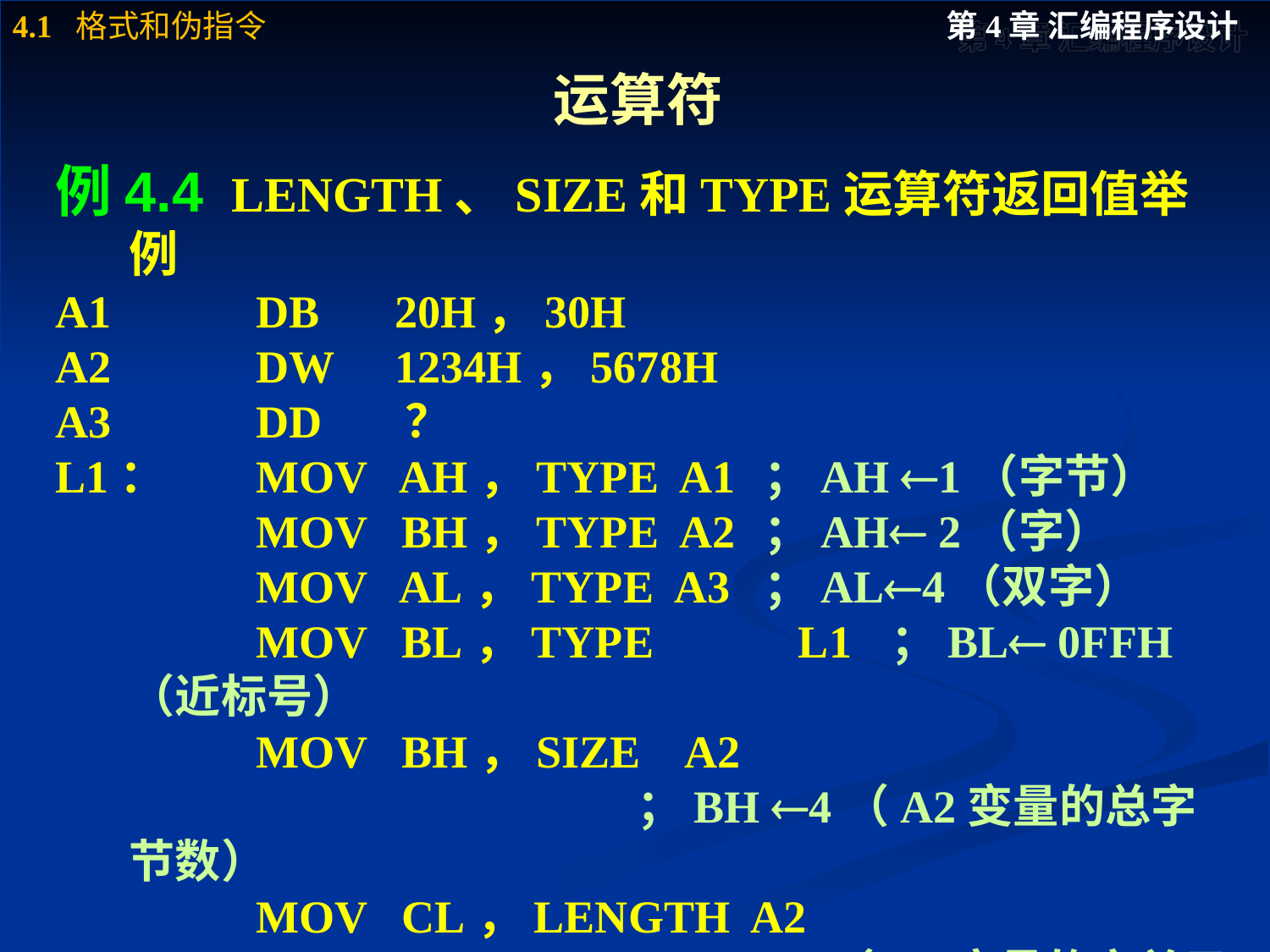

# 运算符
例4.4  LENGTH、SIZE和TYPE运算符返回值举例
A1	 	DB	 20H，30H
A2	  	DW	 1234H，5678H
A3  	DD	 ？
L1：	MOV   AH，TYPE  A1	；AH ←1（字节）
		MOV   BH，TYPE  A2	；AH← 2（字）
		MOV   AL，TYPE  A3	；AL←4（双字）
		MOV   BL，TYPE	   L1	；BL← 0FFH（近标号）
		MOV   BH，SIZE    A2
					；BH ←4（A2变量的总字节数）
		MOV   CL，LENGTH  A2
					；CL←2（A2变量的字单元数）